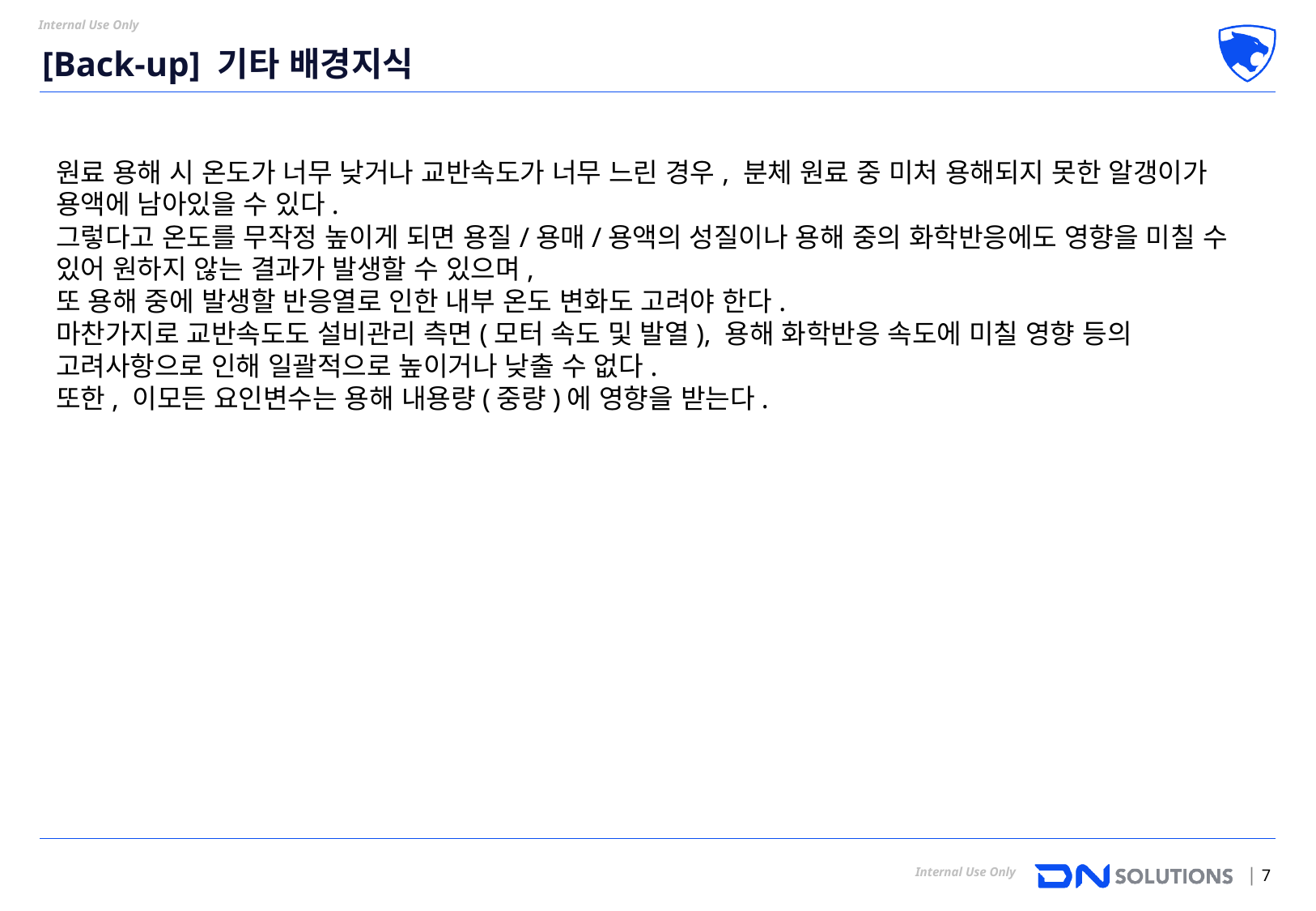

# [Back-up] 기타 배경지식
원료 용해 시 온도가 너무 낮거나 교반속도가 너무 느린 경우, 분체 원료 중 미처 용해되지 못한 알갱이가
용액에 남아있을 수 있다.
그렇다고 온도를 무작정 높이게 되면 용질/용매/용액의 성질이나 용해 중의 화학반응에도 영향을 미칠 수 있어 원하지 않는 결과가 발생할 수 있으며,
또 용해 중에 발생할 반응열로 인한 내부 온도 변화도 고려야 한다.
마찬가지로 교반속도도 설비관리 측면(모터 속도 및 발열), 용해 화학반응 속도에 미칠 영향 등의 고려사항으로 인해 일괄적으로 높이거나 낮출 수 없다.
또한, 이모든 요인변수는 용해 내용량(중량)에 영향을 받는다.